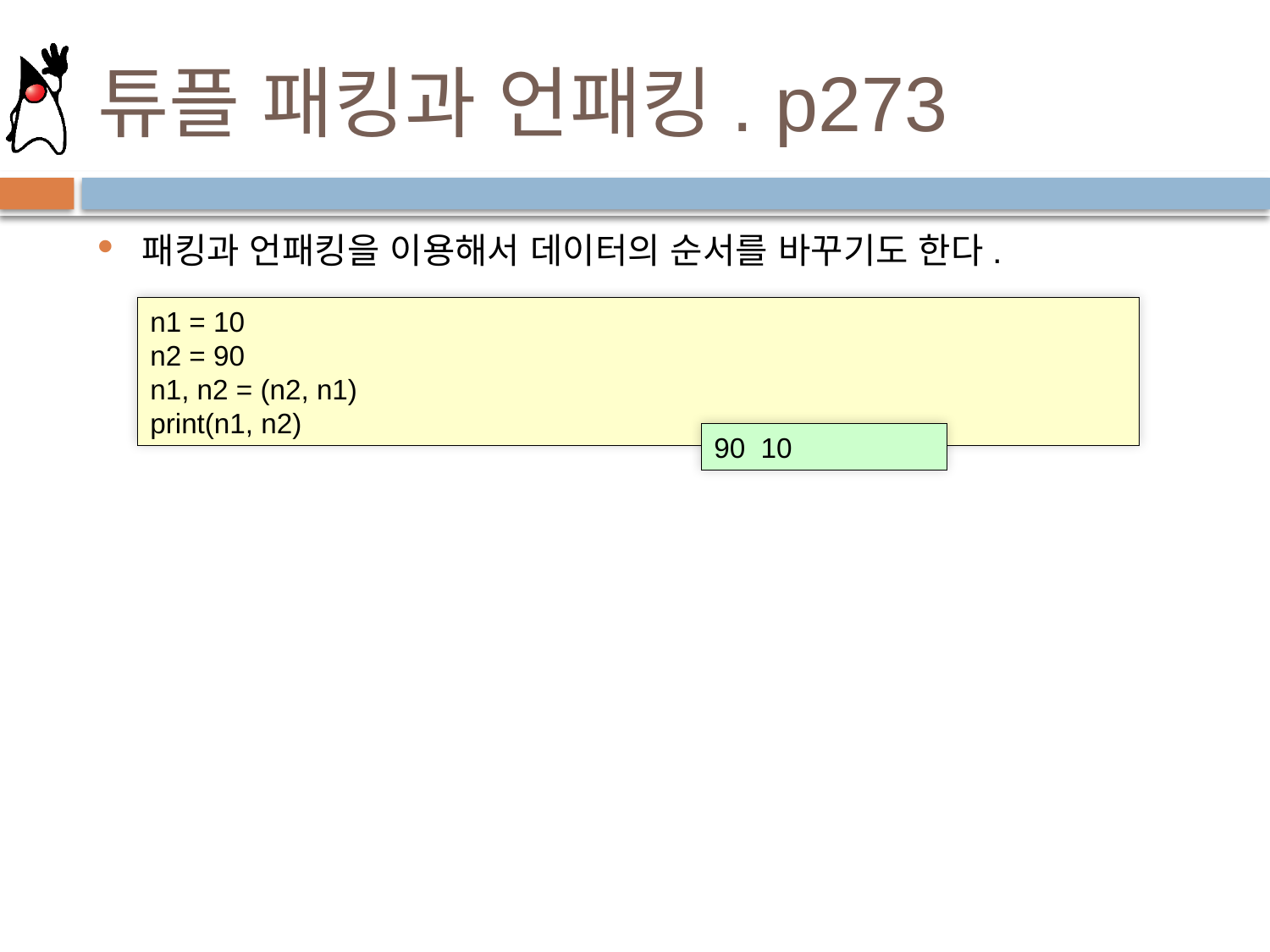

# 튜플 패킹과 언패킹. p273
패킹과 언패킹을 이용해서 데이터의 순서를 바꾸기도 한다.
n1 = 10
n2 = 90
n1, n2 = (n2, n1)
print(n1, n2)
90  10